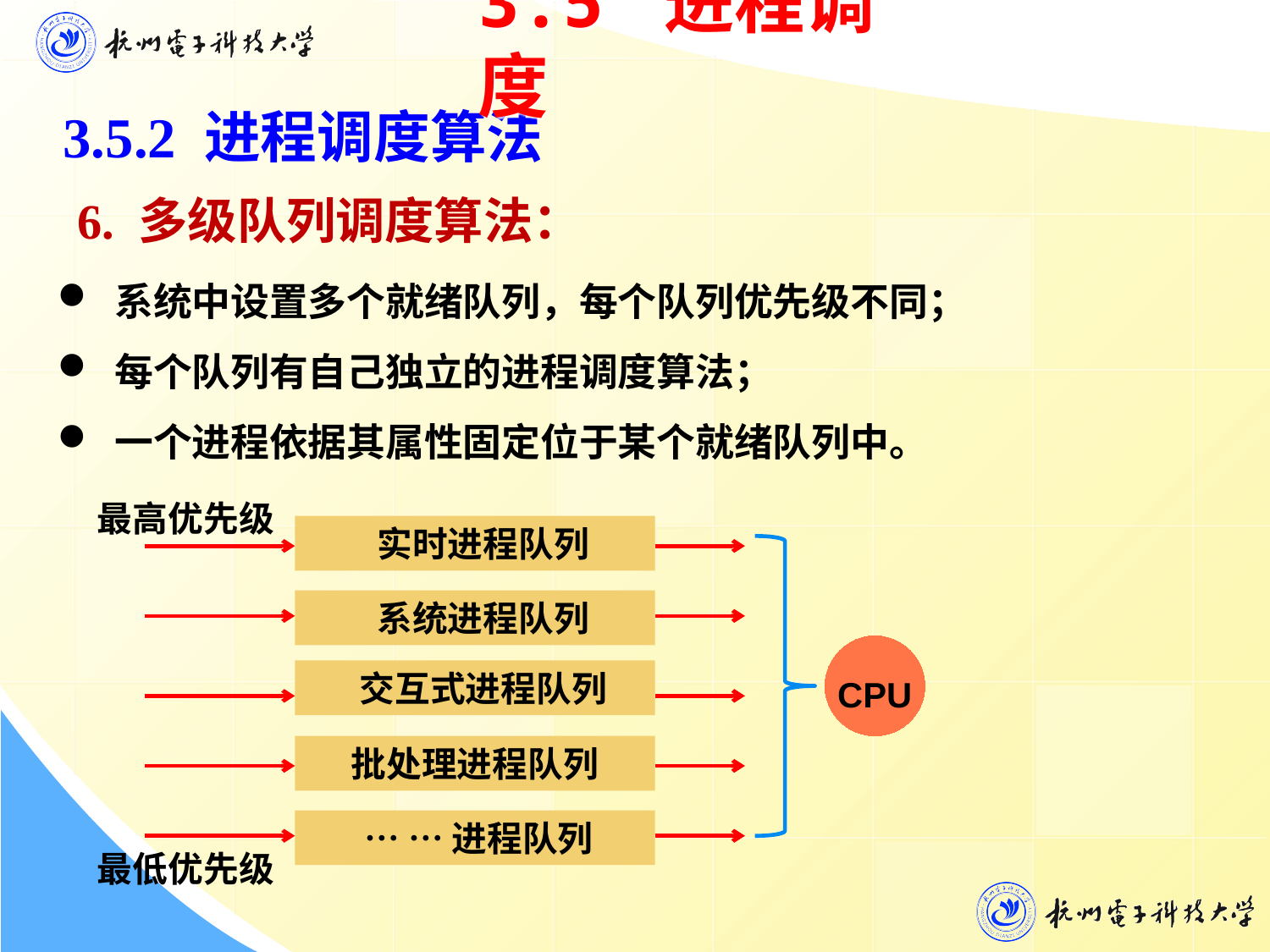

3.5 进程调度
3.5.2 进程调度算法
6. 多级队列调度算法：
 系统中设置多个就绪队列，每个队列优先级不同；
 每个队列有自己独立的进程调度算法；
 一个进程依据其属性固定位于某个就绪队列中。
最高优先级
 实时进程队列

 系统进程队列

 交互式进程队列
CPU
批处理进程队列
 … …进程队列
最低优先级